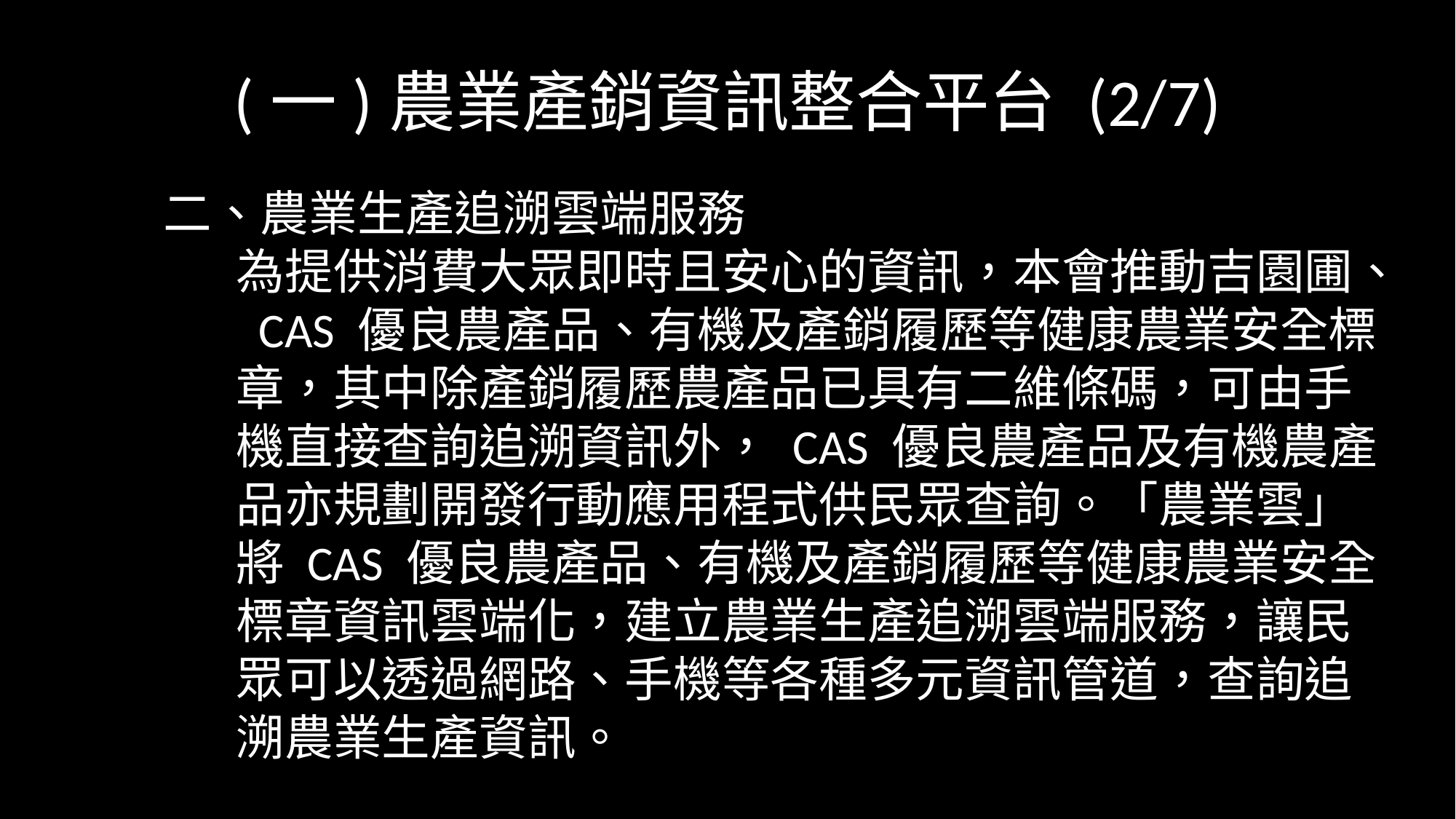

# (一)農業產銷資訊整合平台 (2/7)
二、農業生產追溯雲端服務
為提供消費大眾即時且安心的資訊，本會推動吉園圃、 CAS 優良農產品、有機及產銷履歷等健康農業安全標章，其中除產銷履歷農產品已具有二維條碼，可由手機直接查詢追溯資訊外， CAS 優良農產品及有機農產品亦規劃開發行動應用程式供民眾查詢。「農業雲」將 CAS 優良農產品、有機及產銷履歷等健康農業安全標章資訊雲端化，建立農業生產追溯雲端服務，讓民眾可以透過網路、手機等各種多元資訊管道，查詢追溯農業生產資訊。